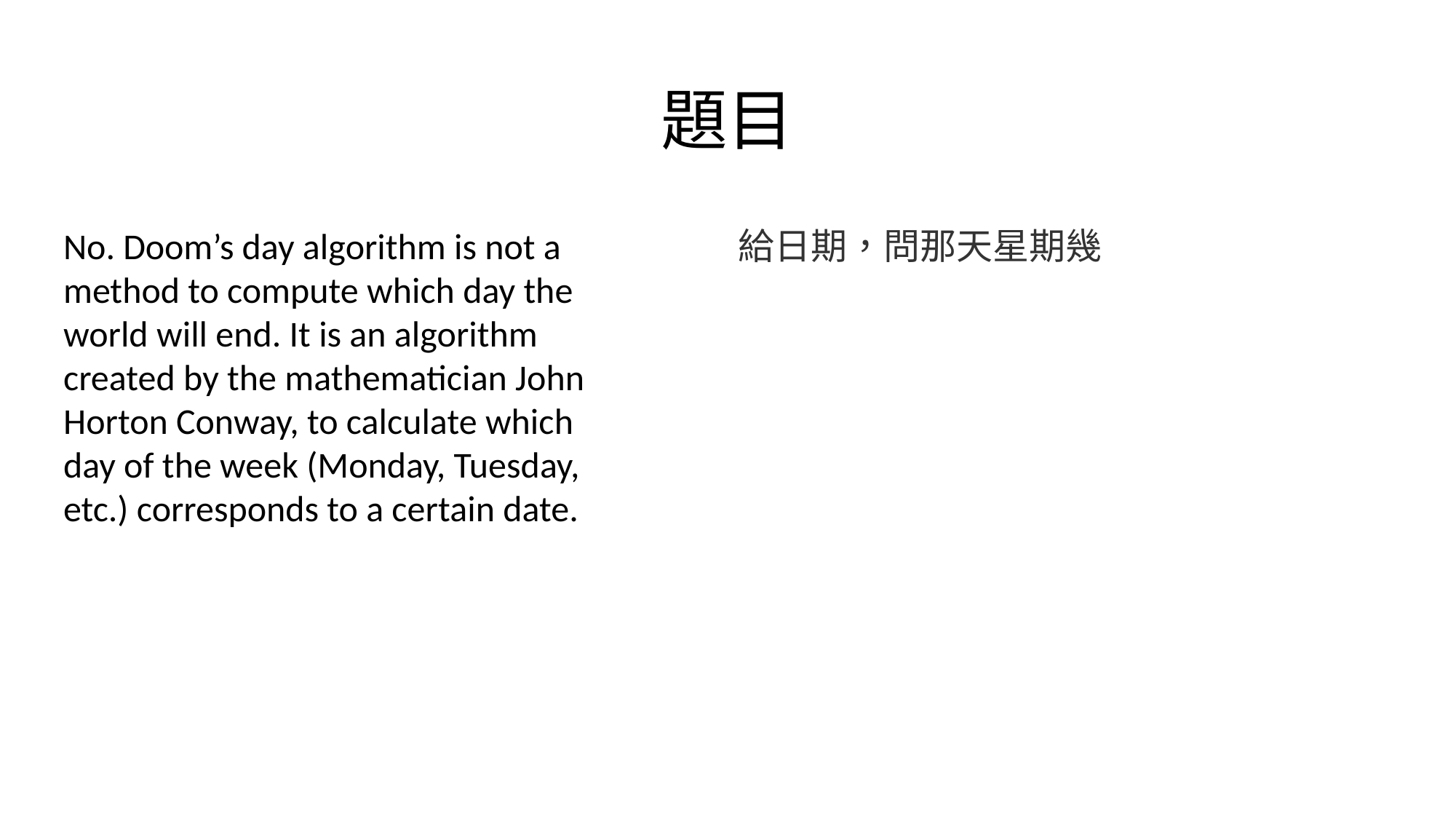

# 題目
No. Doom’s day algorithm is not a method to compute which day the world will end. It is an algorithm created by the mathematician John Horton Conway, to calculate which day of the week (Monday, Tuesday, etc.) corresponds to a certain date.
給日期，問那天星期幾